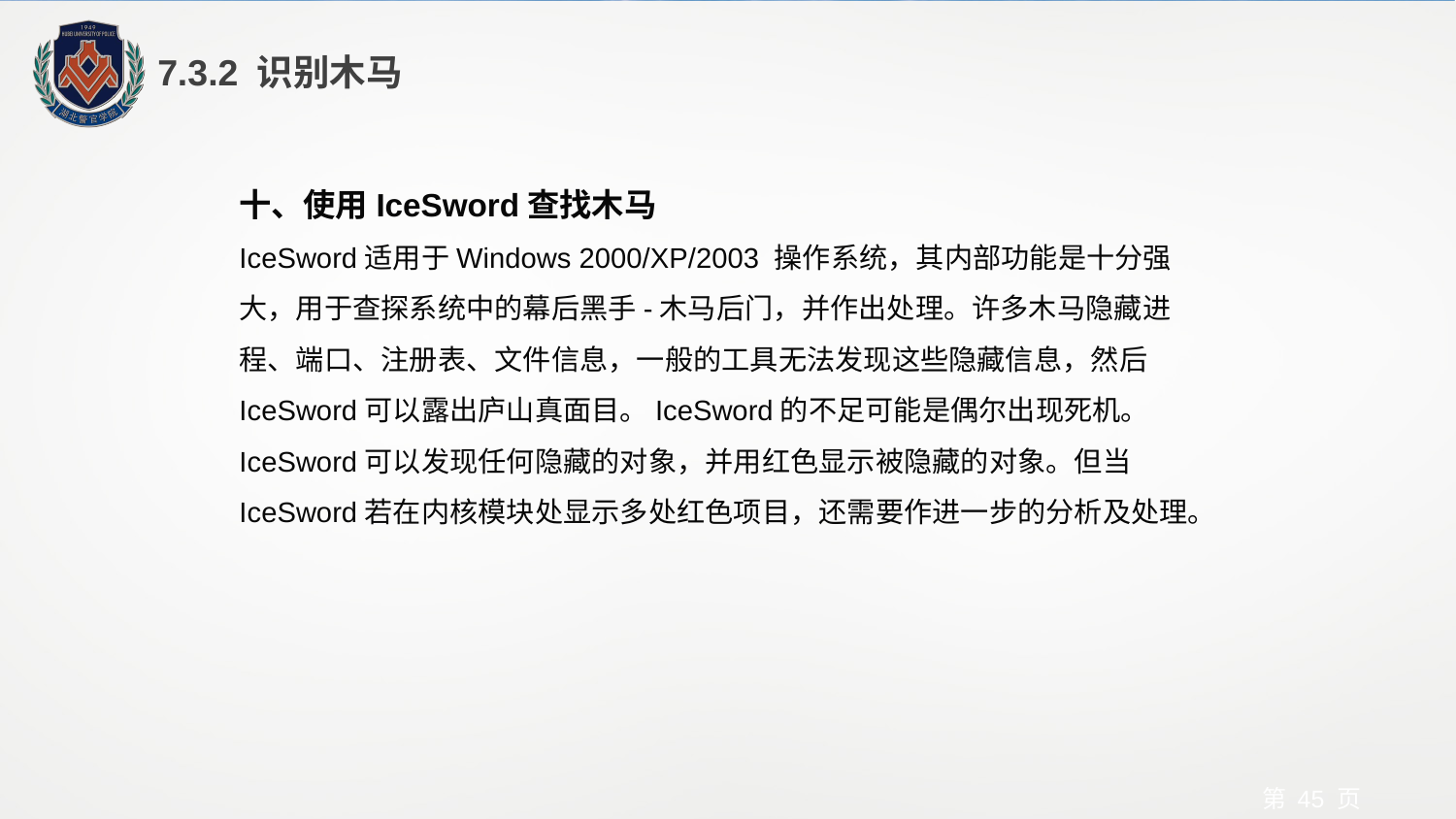

7.3.2 识别木马
十、使用IceSword查找木马
IceSword适用于Windows 2000/XP/2003 操作系统，其内部功能是十分强大，用于查探系统中的幕后黑手-木马后门，并作出处理。许多木马隐藏进程、端口、注册表、文件信息，一般的工具无法发现这些隐藏信息，然后IceSword可以露出庐山真面目。IceSword的不足可能是偶尔出现死机。
IceSword可以发现任何隐藏的对象，并用红色显示被隐藏的对象。但当IceSword若在内核模块处显示多处红色项目，还需要作进一步的分析及处理。